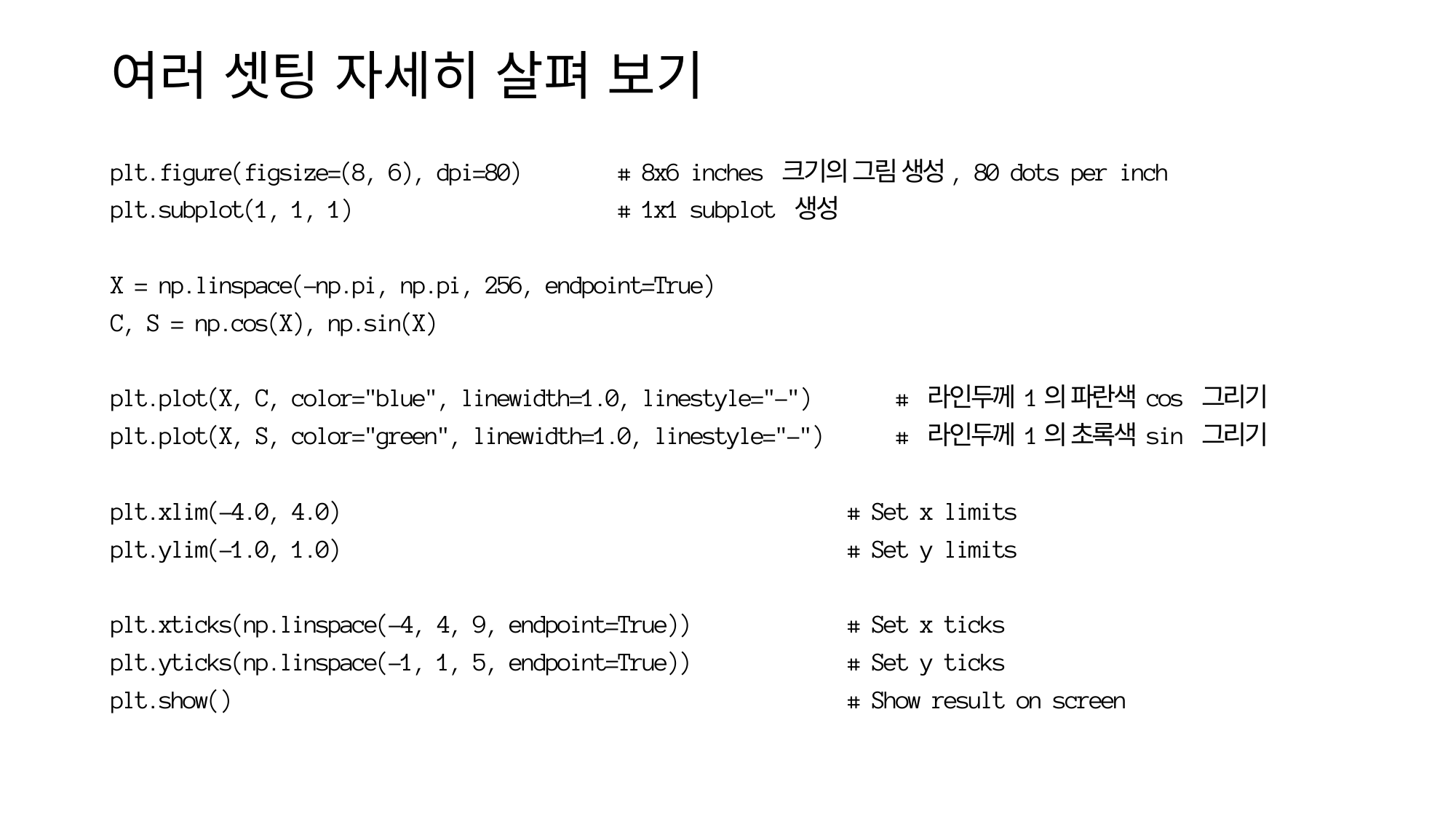

# 여러 셋팅 자세히 살펴 보기
plt.figure(figsize=(8, 6), dpi=80)        # 8x6 inches 크기의 그림 생성, 80 dots per inch
plt.subplot(1, 1, 1)                      # 1x1 subplot 생성

X = np.linspace(-np.pi, np.pi, 256, endpoint=True)
C, S = np.cos(X), np.sin(X)

plt.plot(X, C, color="blue", linewidth=1.0, linestyle="-")       # 라인두께 1의 파란색 cos 그리기
plt.plot(X, S, color="green", linewidth=1.0, linestyle="-")      # 라인두께 1의 초록색 sin 그리기

plt.xlim(-4.0, 4.0)                                          # Set x limits
plt.ylim(-1.0, 1.0)                                          # Set y limits

plt.xticks(np.linspace(-4, 4, 9, endpoint=True))             # Set x ticks
plt.yticks(np.linspace(-1, 1, 5, endpoint=True))             # Set y ticks
plt.show()                                                   # Show result on screen